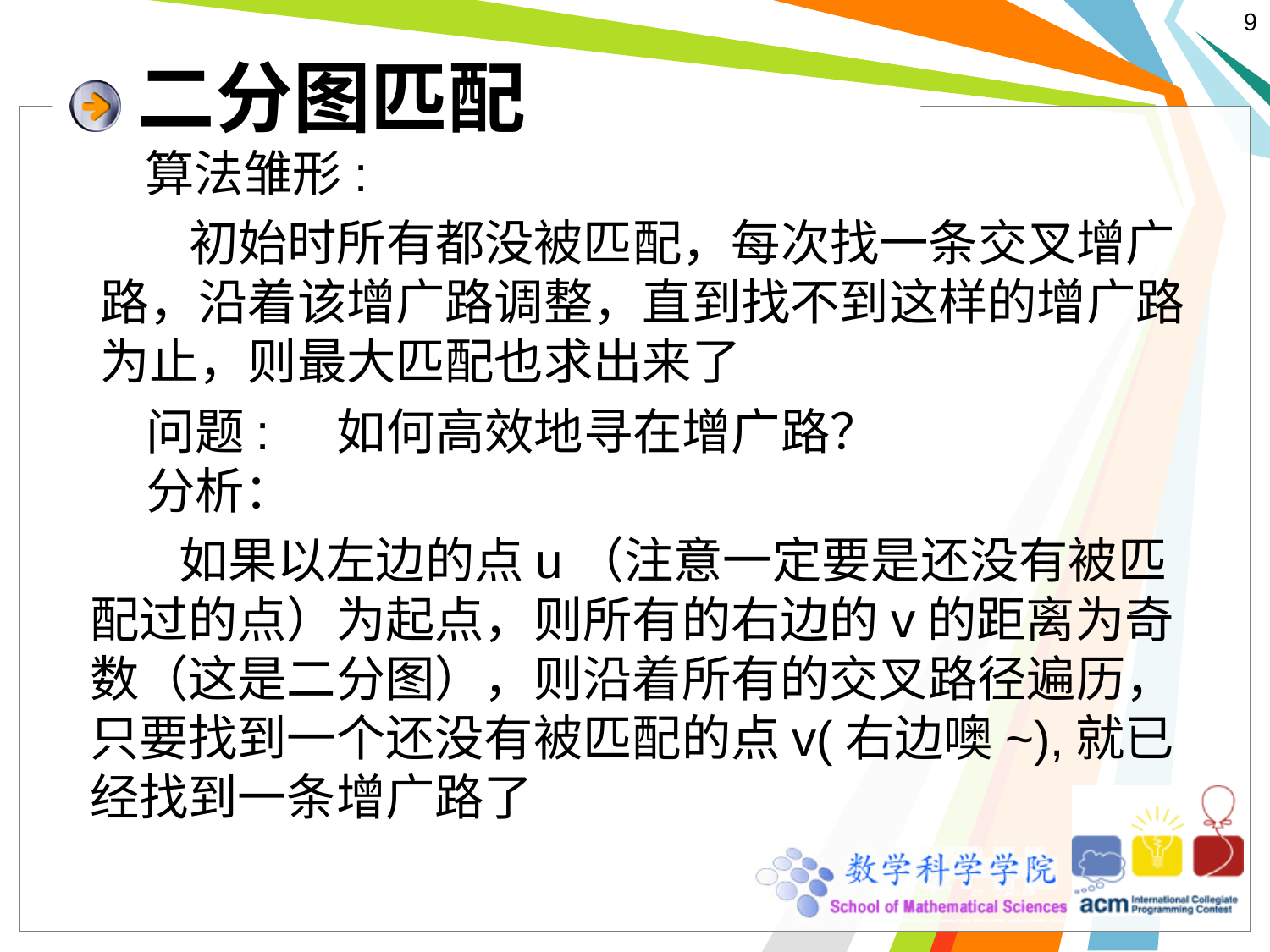

# 二分图匹配
   算法雏形:
       初始时所有都没被匹配，每次找一条交叉增广路，沿着该增广路调整，直到找不到这样的增广路为止，则最大匹配也求出来了
    问题:    如何高效地寻在增广路？
    分析：
       如果以左边的点u（注意一定要是还没有被匹配过的点）为起点，则所有的右边的v的距离为奇数（这是二分图），则沿着所有的交叉路径遍历，只要找到一个还没有被匹配的点v(右边噢~),就已经找到一条增广路了